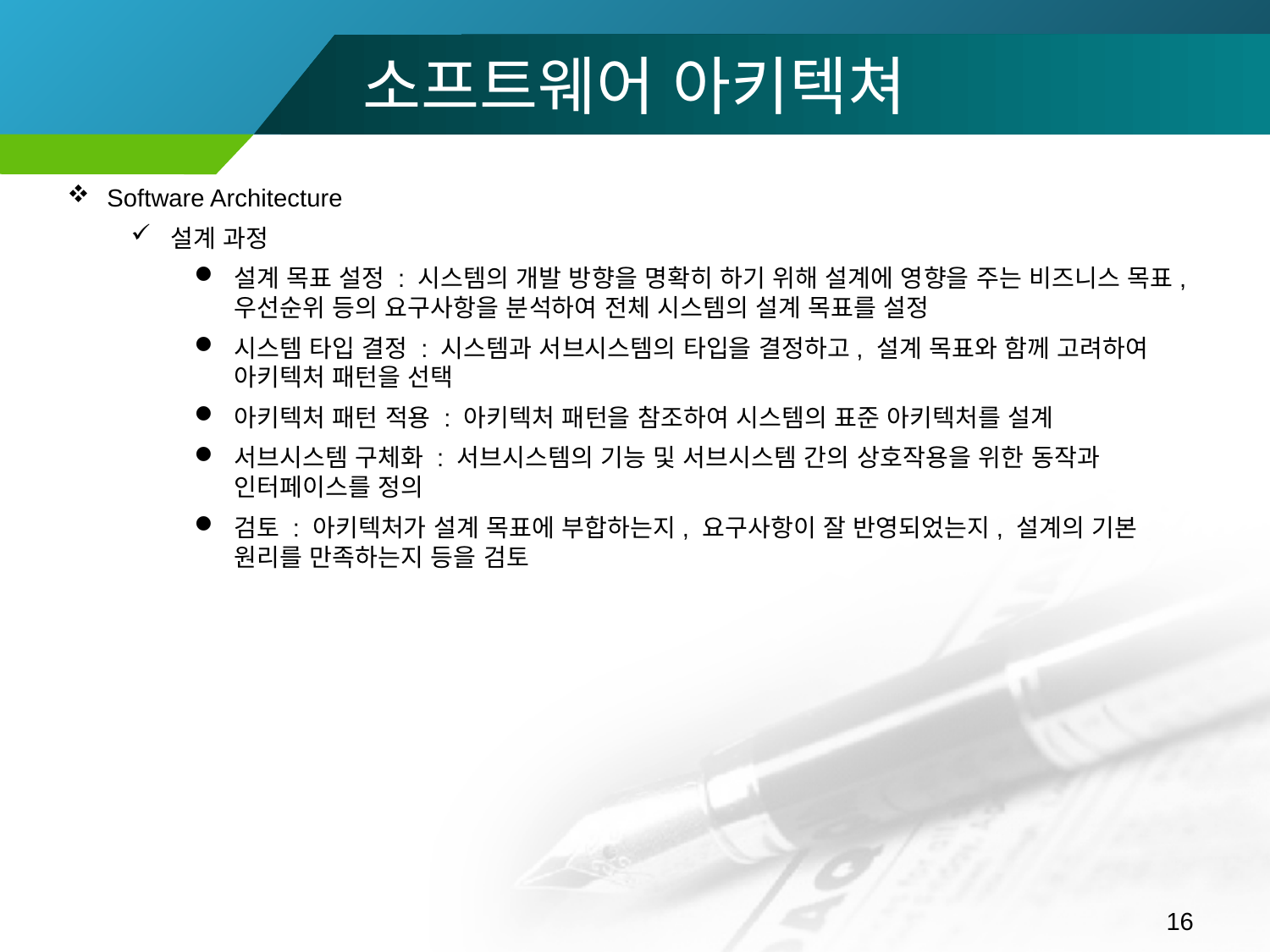

# 소프트웨어 아키텍쳐
Software Architecture
설계 과정
설계 목표 설정 : 시스템의 개발 방향을 명확히 하기 위해 설계에 영향을 주는 비즈니스 목표, 우선순위 등의 요구사항을 분석하여 전체 시스템의 설계 목표를 설정
시스템 타입 결정 : 시스템과 서브시스템의 타입을 결정하고, 설계 목표와 함께 고려하여 아키텍처 패턴을 선택
아키텍처 패턴 적용 : 아키텍처 패턴을 참조하여 시스템의 표준 아키텍처를 설계
서브시스템 구체화 : 서브시스템의 기능 및 서브시스템 간의 상호작용을 위한 동작과 인터페이스를 정의
검토 : 아키텍처가 설계 목표에 부합하는지, 요구사항이 잘 반영되었는지, 설계의 기본 원리를 만족하는지 등을 검토
16